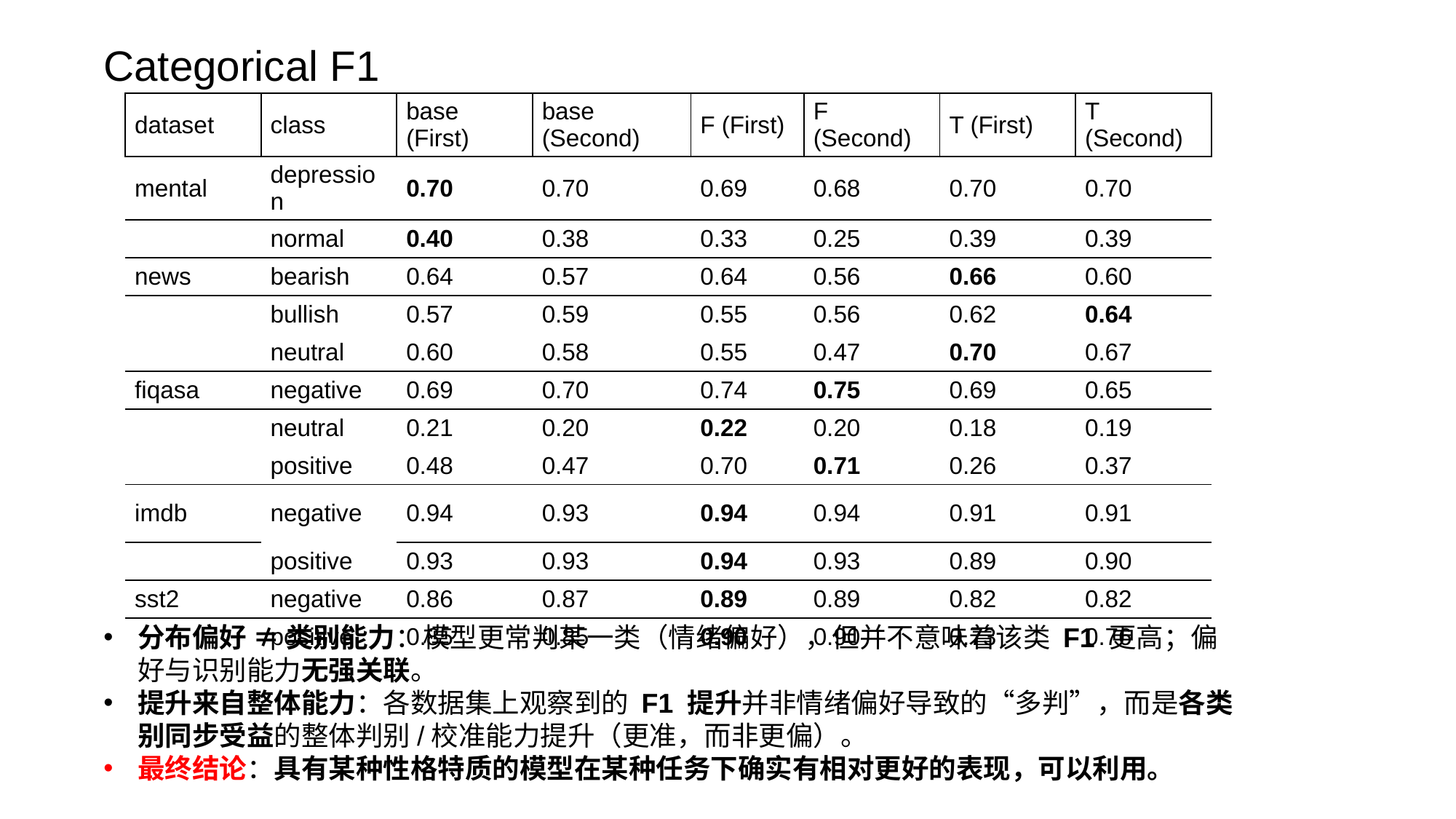

# Categorical F1
| dataset | class | base (First) | base (Second) | F (First) | F (Second) | T (First) | T (Second) |
| --- | --- | --- | --- | --- | --- | --- | --- |
| mental | depression | 0.70 | 0.70 | 0.69 | 0.68 | 0.70 | 0.70 |
|  | normal | 0.40 | 0.38 | 0.33 | 0.25 | 0.39 | 0.39 |
| news | bearish | 0.64 | 0.57 | 0.64 | 0.56 | 0.66 | 0.60 |
|  | bullish | 0.57 | 0.59 | 0.55 | 0.56 | 0.62 | 0.64 |
|  | neutral | 0.60 | 0.58 | 0.55 | 0.47 | 0.70 | 0.67 |
| fiqasa | negative | 0.69 | 0.70 | 0.74 | 0.75 | 0.69 | 0.65 |
|  | neutral | 0.21 | 0.20 | 0.22 | 0.20 | 0.18 | 0.19 |
|  | positive | 0.48 | 0.47 | 0.70 | 0.71 | 0.26 | 0.37 |
| imdb | negative | 0.94 | 0.93 | 0.94 | 0.94 | 0.91 | 0.91 |
|  | positive | 0.93 | 0.93 | 0.94 | 0.93 | 0.89 | 0.90 |
| sst2 | negative | 0.86 | 0.87 | 0.89 | 0.89 | 0.82 | 0.82 |
|  | positive | 0.85 | 0.85 | 0.90 | 0.90 | 0.73 | 0.76 |
分布偏好 ≠ 类别能力：模型更常判某一类（情绪偏好），但并不意味着该类 F1 更高；偏好与识别能力无强关联。
提升来自整体能力：各数据集上观察到的 F1 提升并非情绪偏好导致的“多判”，而是各类别同步受益的整体判别/校准能力提升（更准，而非更偏）。
最终结论：具有某种性格特质的模型在某种任务下确实有相对更好的表现，可以利用。